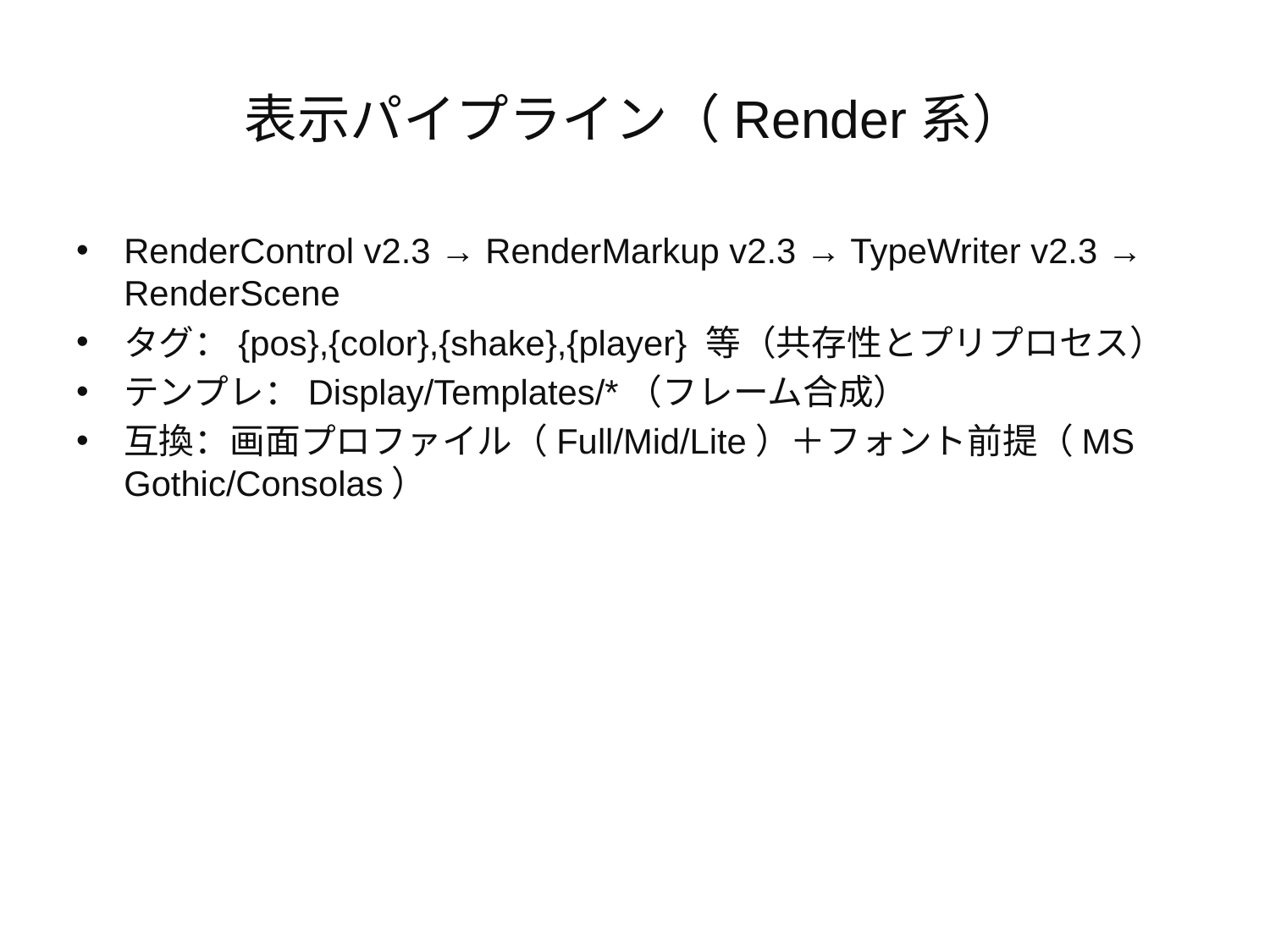

# 表示パイプライン（Render系）
RenderControl v2.3 → RenderMarkup v2.3 → TypeWriter v2.3 → RenderScene
タグ：{pos},{color},{shake},{player} 等（共存性とプリプロセス）
テンプレ：Display/Templates/*（フレーム合成）
互換：画面プロファイル（Full/Mid/Lite）＋フォント前提（MS Gothic/Consolas）